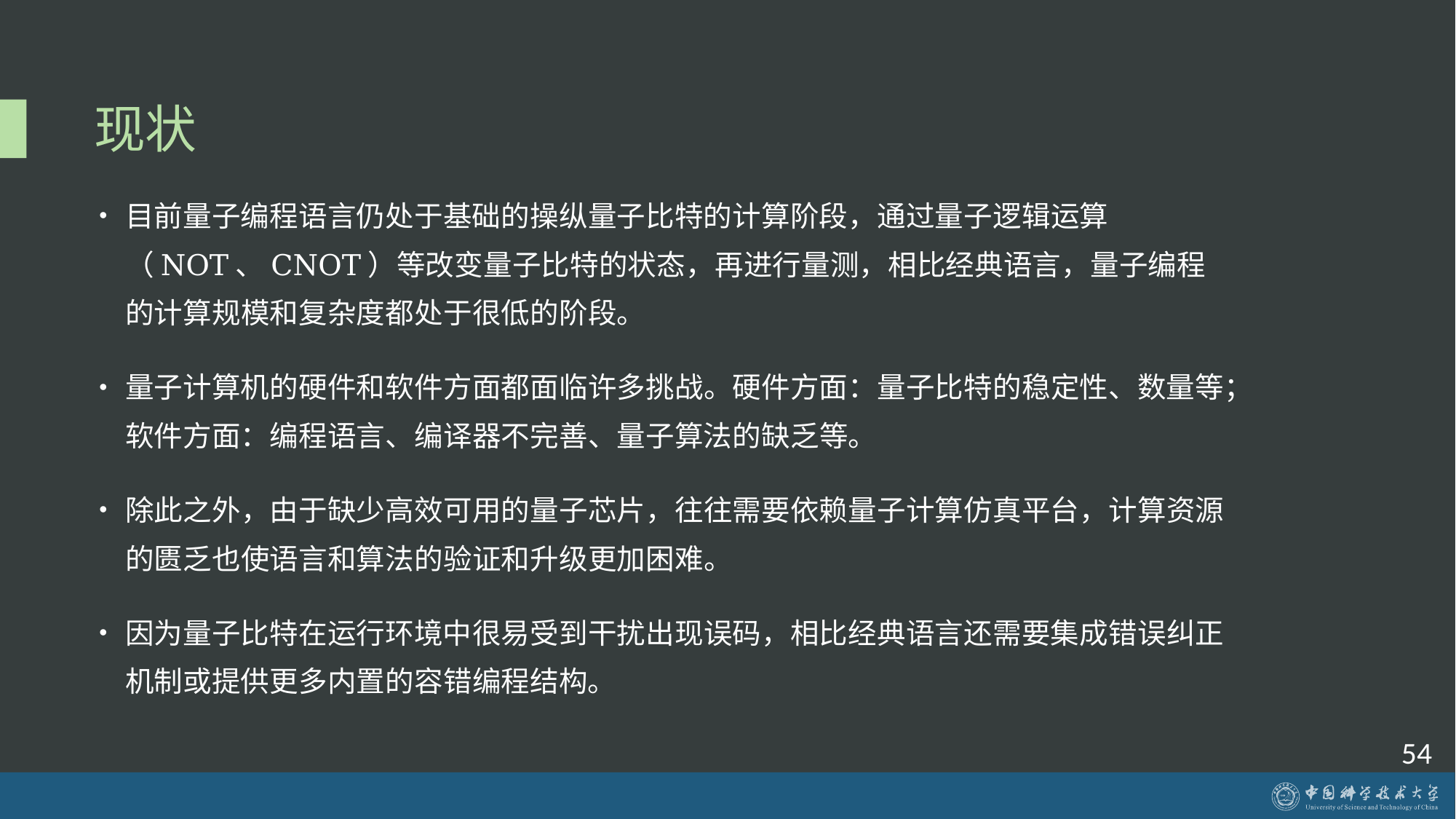

# 现状
目前量子编程语言仍处于基础的操纵量子比特的计算阶段，通过量子逻辑运算（NOT、CNOT）等改变量子比特的状态，再进行量测，相比经典语言，量子编程的计算规模和复杂度都处于很低的阶段。
量子计算机的硬件和软件方面都面临许多挑战。硬件方面：量子比特的稳定性、数量等；软件方面：编程语言、编译器不完善、量子算法的缺乏等。
除此之外，由于缺少高效可用的量子芯片，往往需要依赖量子计算仿真平台，计算资源的匮乏也使语言和算法的验证和升级更加困难。
因为量子比特在运行环境中很易受到干扰出现误码，相比经典语言还需要集成错误纠正机制或提供更多内置的容错编程结构。
54